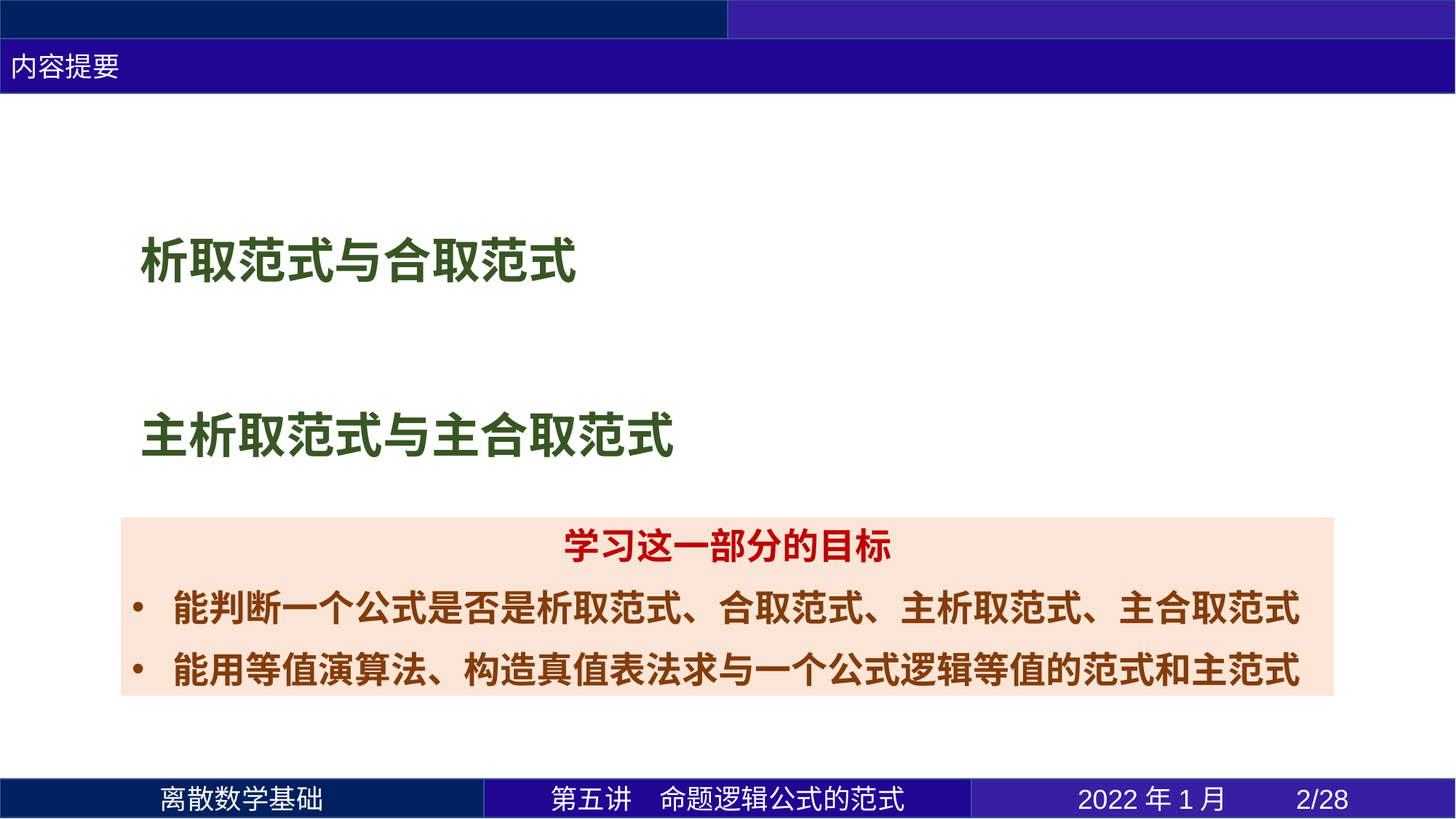

内容提要
析取范式与合取范式
主析取范式与主合取范式
学习这一部分的目标
能判断一个公式是否是析取范式、合取范式、主析取范式、主合取范式
能用等值演算法、构造真值表法求与一个公式逻辑等值的范式和主范式
第五讲	命题逻辑公式的范式
2022年1月 	2/28
离散数学基础